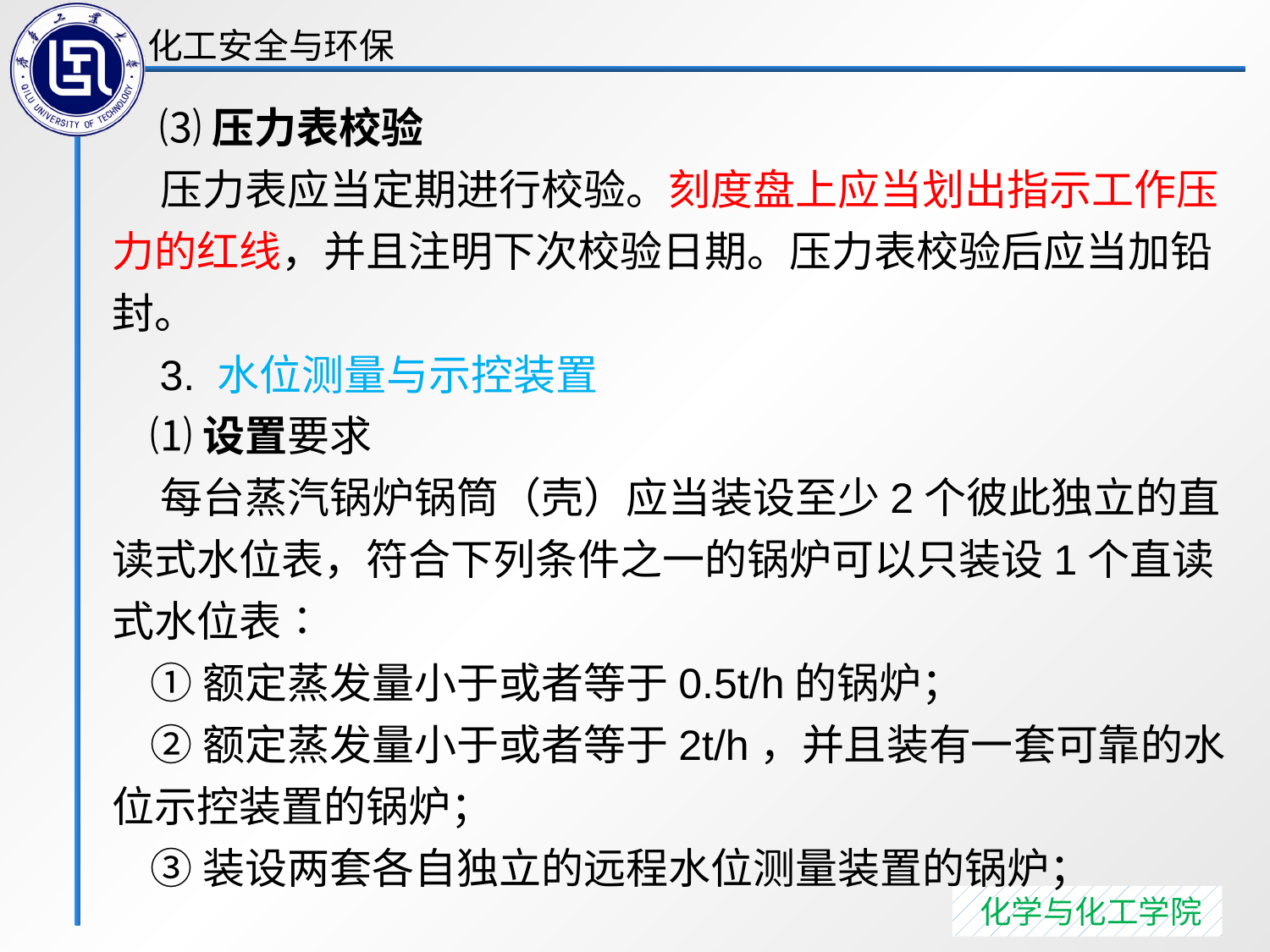

⑶压力表校验
    压力表应当定期进行校验。刻度盘上应当划出指示工作压力的红线，并且注明下次校验日期。压力表校验后应当加铅封。
    3. 水位测量与示控装置
    ⑴设置要求
    每台蒸汽锅炉锅筒（壳）应当装设至少2个彼此独立的直读式水位表，符合下列条件之一的锅炉可以只装设1个直读式水位表∶
    ①额定蒸发量小于或者等于0.5t/h的锅炉；
    ②额定蒸发量小于或者等于2t/h，并且装有一套可靠的水位示控装置的锅炉；
    ③装设两套各自独立的远程水位测量装置的锅炉；